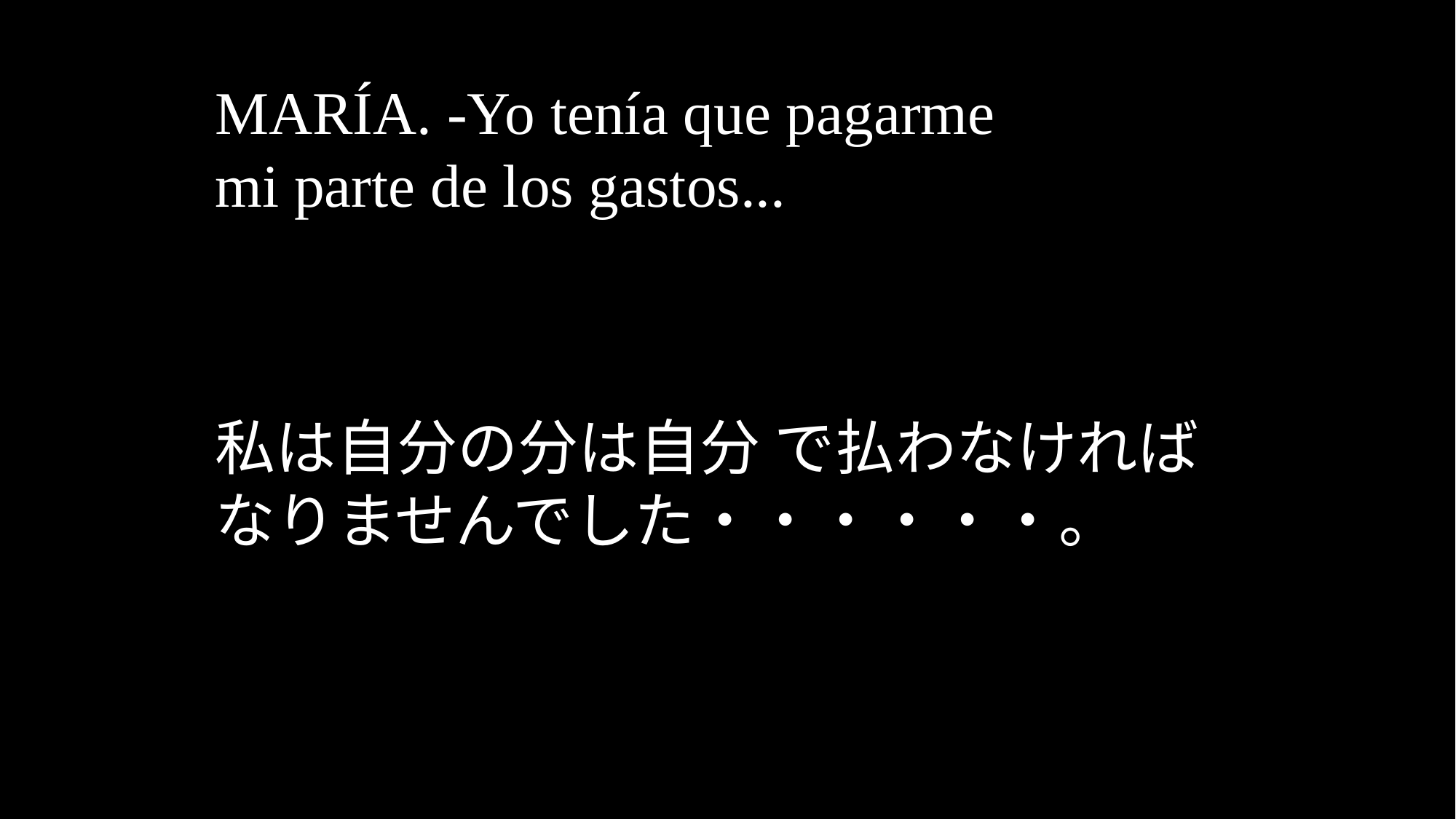

MARÍA. -Yo tenía que pagarme mi parte de los gastos...

私は自分の分は自分 で払わなければなりませんでした・・・・・・。